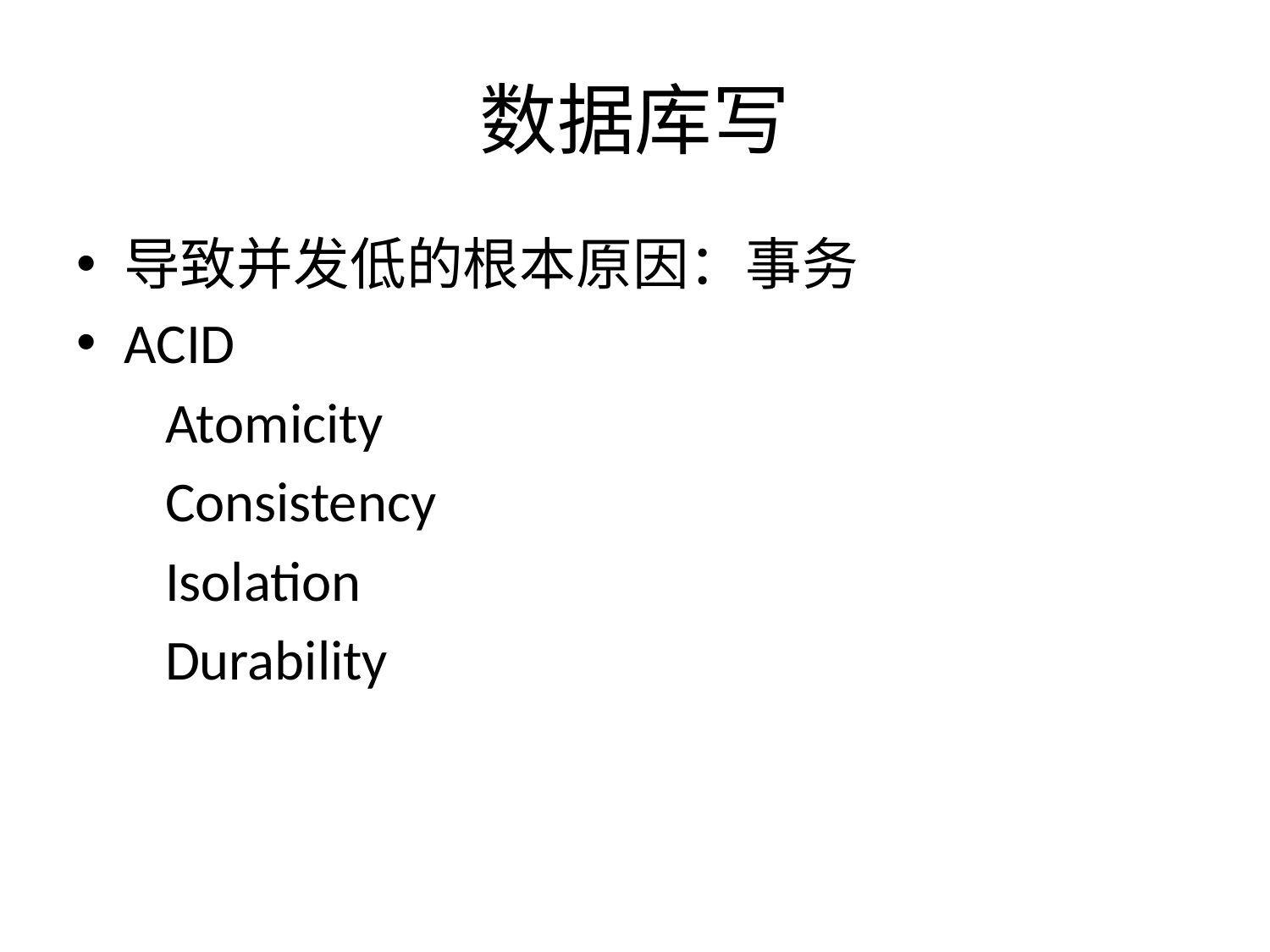

# 数据库写
导致并发低的根本原因：事务
ACID
       Atomicity
       Consistency
       Isolation
       Durability